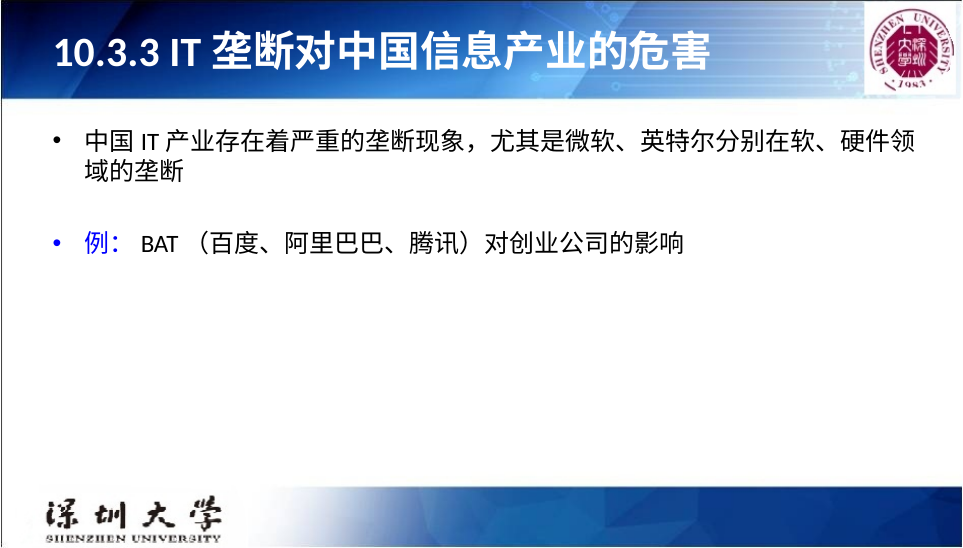

# 10.3.3 IT垄断对中国信息产业的危害
中国IT产业存在着严重的垄断现象，尤其是微软、英特尔分别在软、硬件领域的垄断

例：BAT（百度、阿里巴巴、腾讯）对创业公司的影响
369